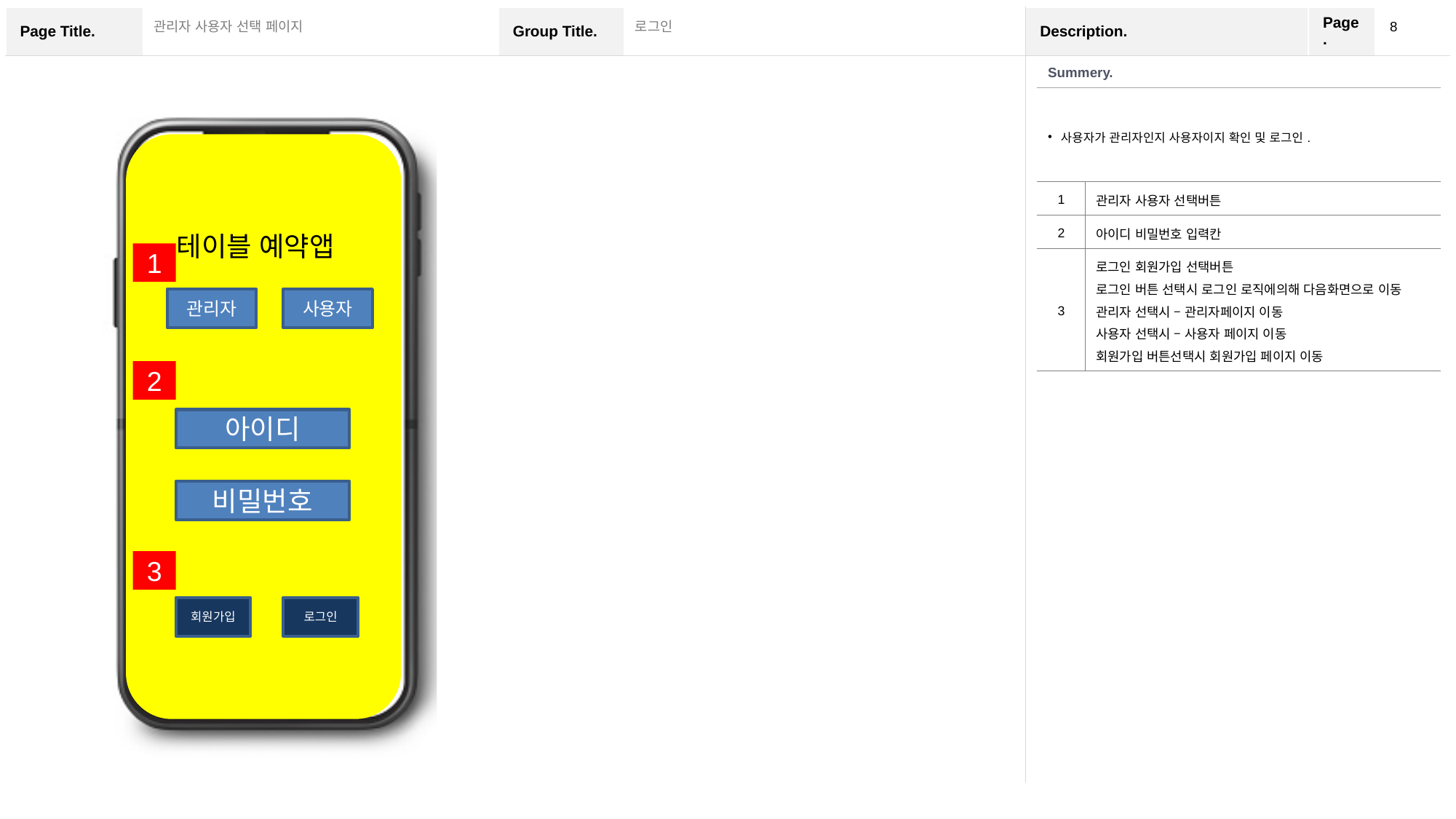

8
관리자 사용자 선택 페이지
로그인
| Summery. |  |
| --- | --- |
| 사용자가 관리자인지 사용자이지 확인 및 로그인. |  |
| 1 | 관리자 사용자 선택버튼 |
| 2 | 아이디 비밀번호 입력칸 |
| 3 | 로그인 회원가입 선택버튼 로그인 버튼 선택시 로그인 로직에의해 다음화면으로 이동 관리자 선택시 – 관리자페이지 이동 사용자 선택시 – 사용자 페이지 이동 회원가입 버튼선택시 회원가입 페이지 이동 |

테이블 예약앱
1
관리자
사용자
2
아이디
비밀번호
3
회원가입
로그인